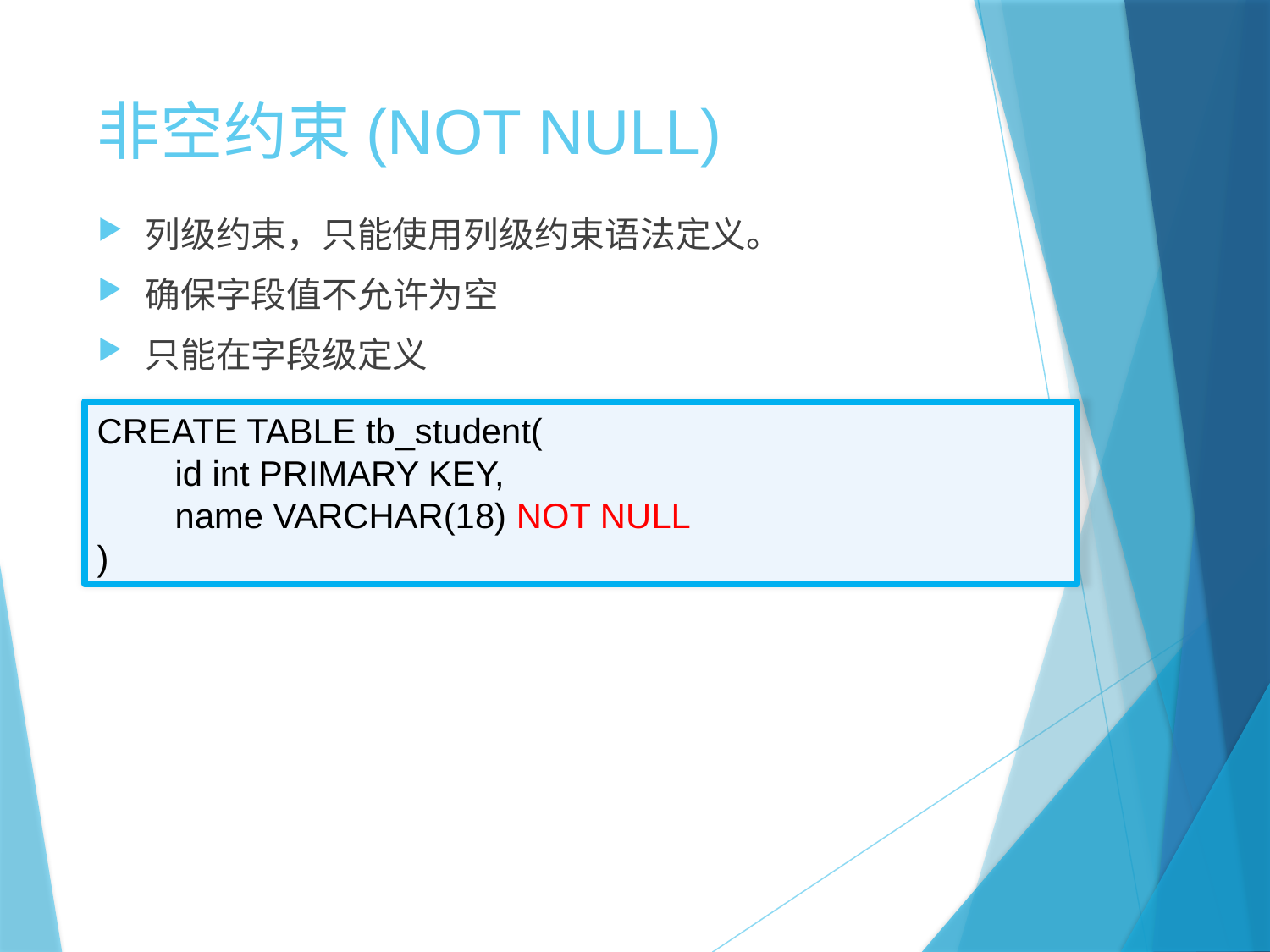

# 非空约束(NOT NULL)
列级约束，只能使用列级约束语法定义。
确保字段值不允许为空
只能在字段级定义

CREATE TABLE tb_student(
        id int PRIMARY KEY,
        name VARCHAR(18) NOT NULL
)